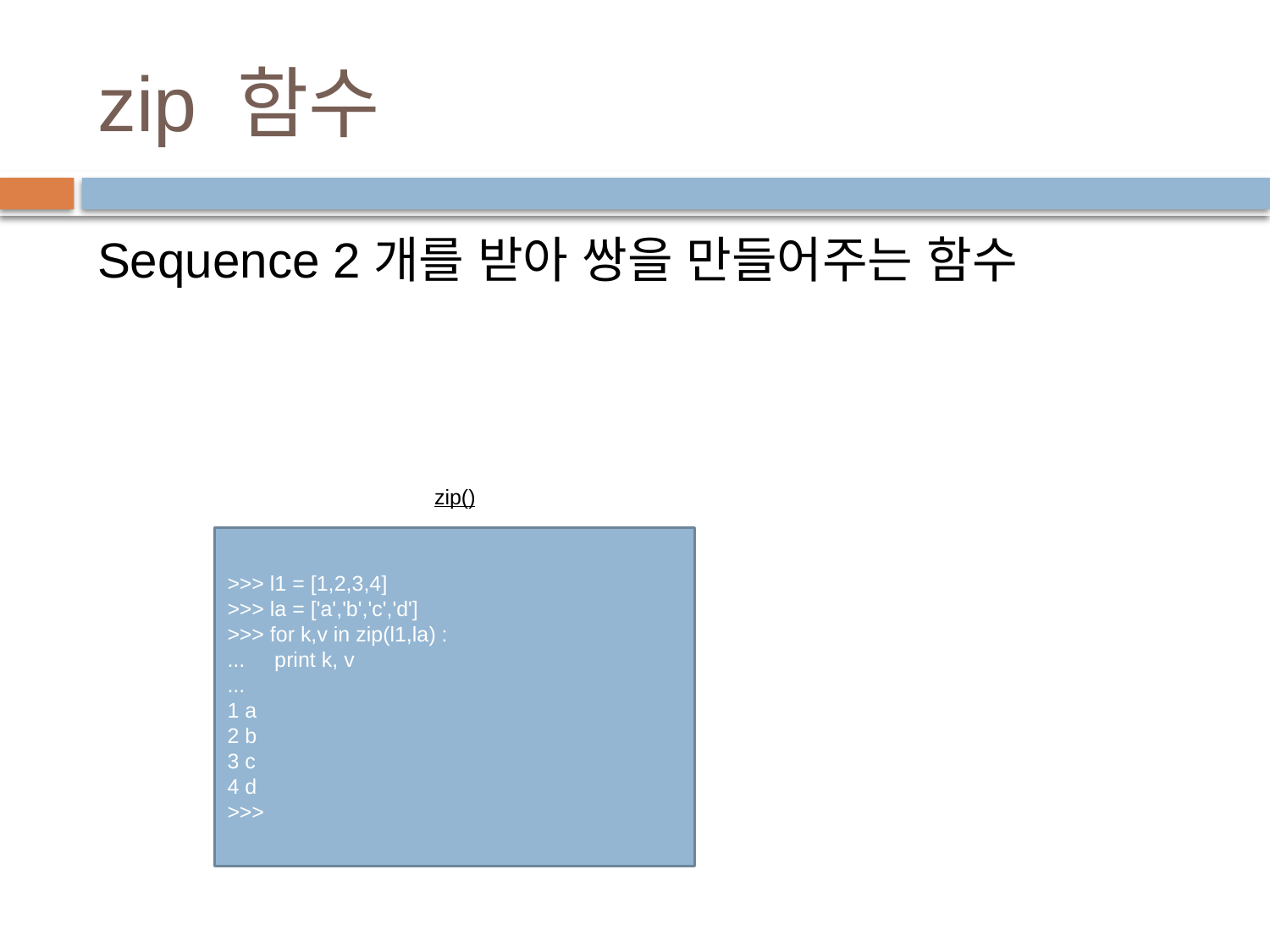

# zip 함수
Sequence 2개를 받아 쌍을 만들어주는 함수
zip()
>>> l1 = [1,2,3,4]
>>> la = ['a','b','c','d']
>>> for k,v in zip(l1,la) :
...     print k, v
...
1 a
2 b
3 c
4 d
>>>